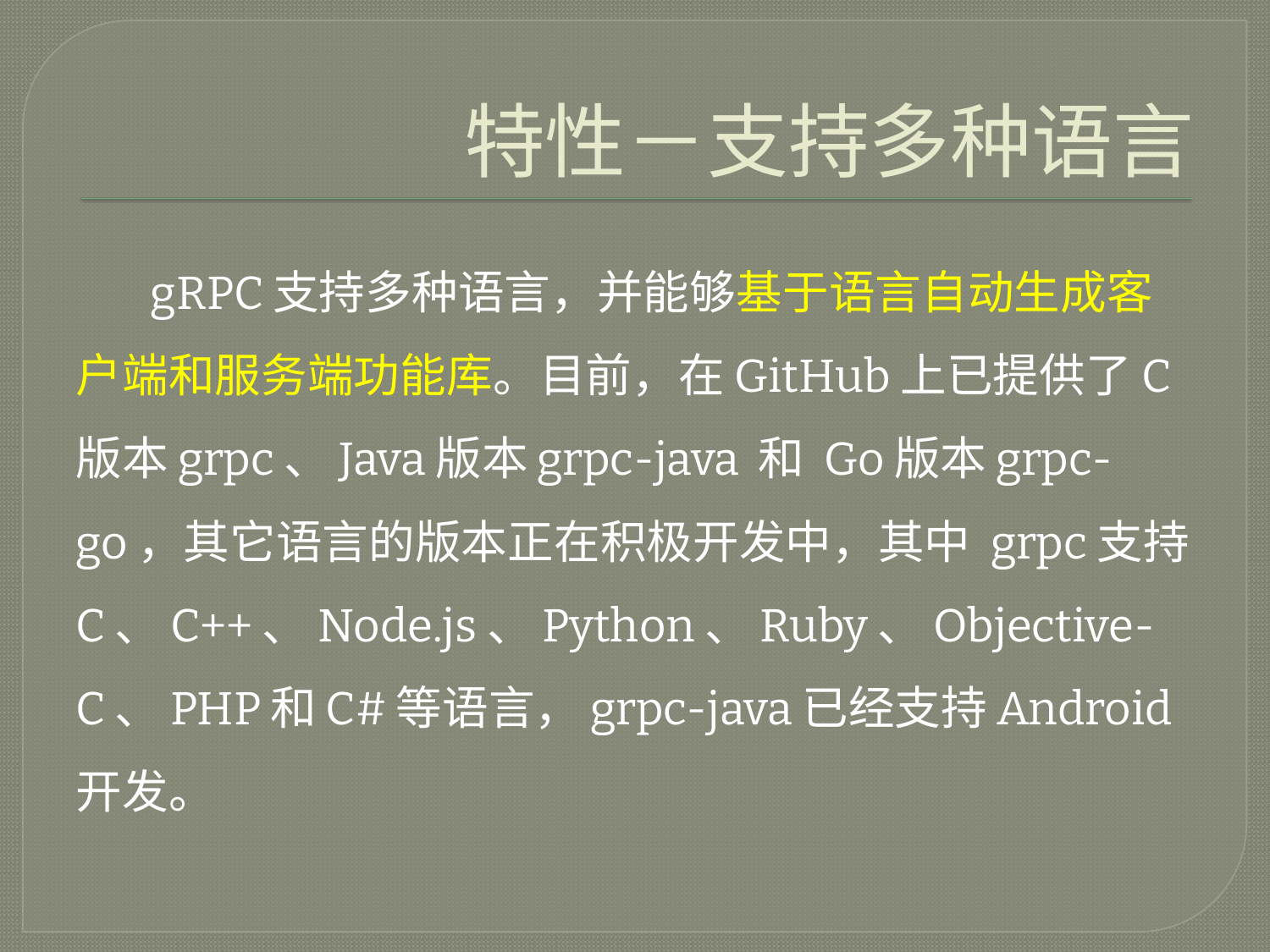

# 特性－支持多种语言
        gRPC支持多种语言，并能够基于语言自动生成客户端和服务端功能库。目前，在GitHub上已提供了C版本grpc、Java版本grpc-java 和 Go版本grpc-go，其它语言的版本正在积极开发中，其中 grpc支持C、C++、Node.js、Python、Ruby、Objective-C、PHP和C#等语言，grpc-java已经支持Android开发。